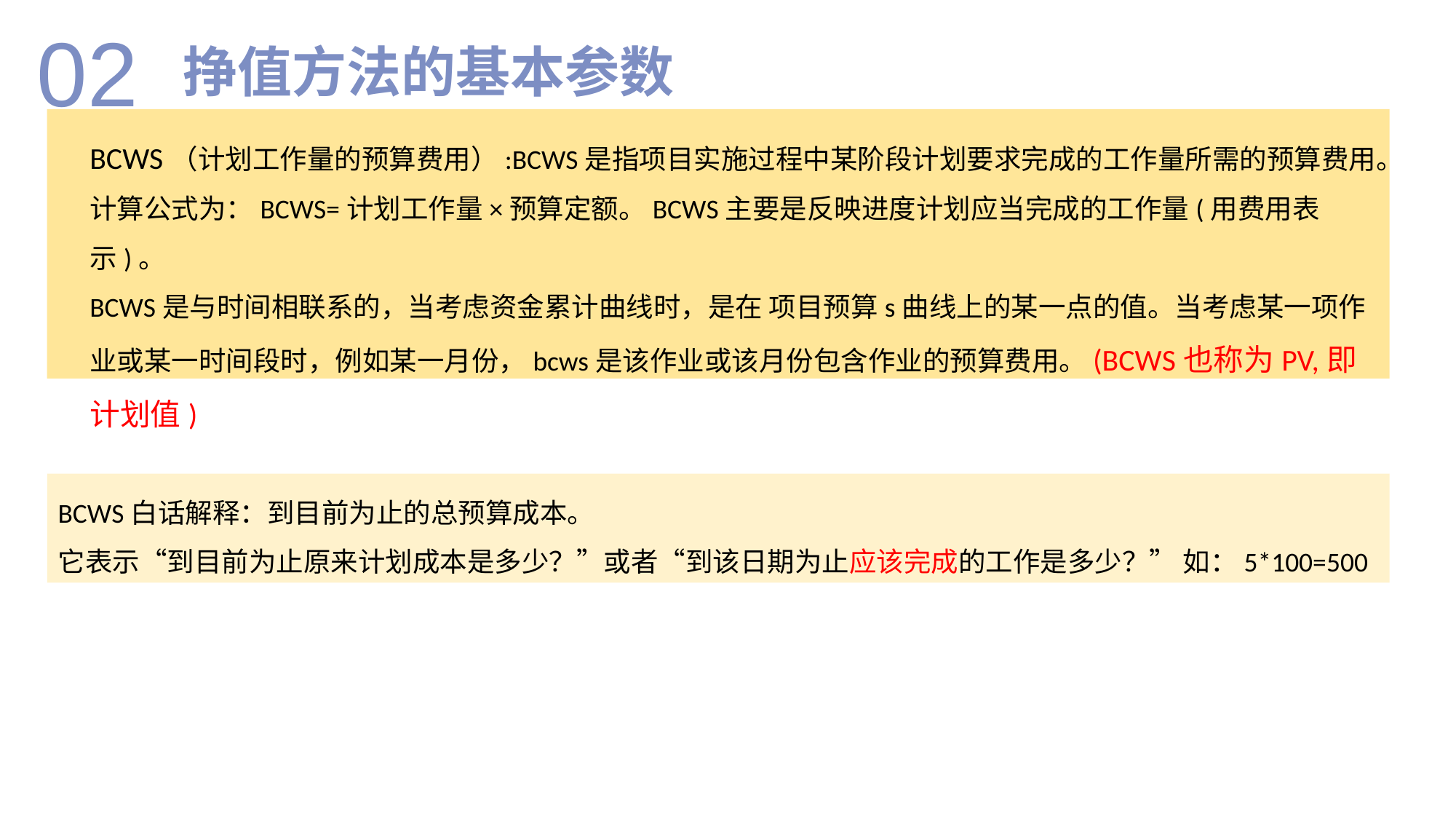

02
挣值方法的基本参数

BCWS（计划工作量的预算费用）:BCWS是指项目实施过程中某阶段计划要求完成的工作量所需的预算费用。计算公式为：BCWS=计划工作量×预算定额。BCWS主要是反映进度计划应当完成的工作量(用费用表示)。
BCWS是与时间相联系的，当考虑资金累计曲线时，是在 项目预算s曲线上的某一点的值。当考虑某一项作业或某一时间段时，例如某一月份，bcws是该作业或该月份包含作业的预算费用。(BCWS也称为PV,即计划值)
BCWS白话解释：到目前为止的总预算成本。
它表示“到目前为止原来计划成本是多少？”或者“到该日期为止应该完成的工作是多少？” 如：5*100=500